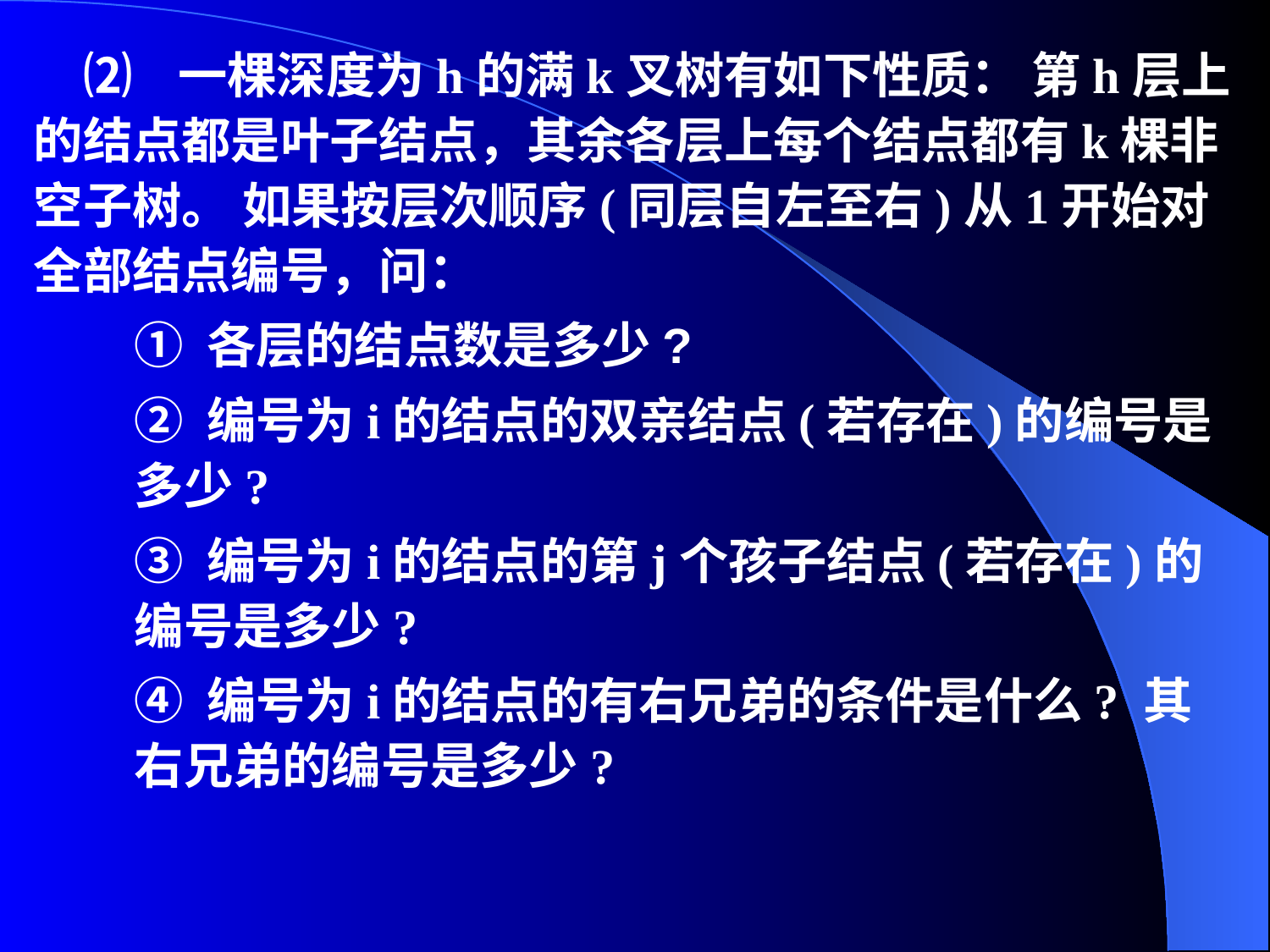

⑵   一棵深度为h的满k叉树有如下性质： 第h层上的结点都是叶子结点，其余各层上每个结点都有k棵非空子树。 如果按层次顺序(同层自左至右)从1开始对全部结点编号，问：
① 各层的结点数是多少?
② 编号为i的结点的双亲结点(若存在)的编号是多少?
③ 编号为i的结点的第j个孩子结点(若存在)的编号是多少?
④ 编号为i的结点的有右兄弟的条件是什么? 其右兄弟的编号是多少?